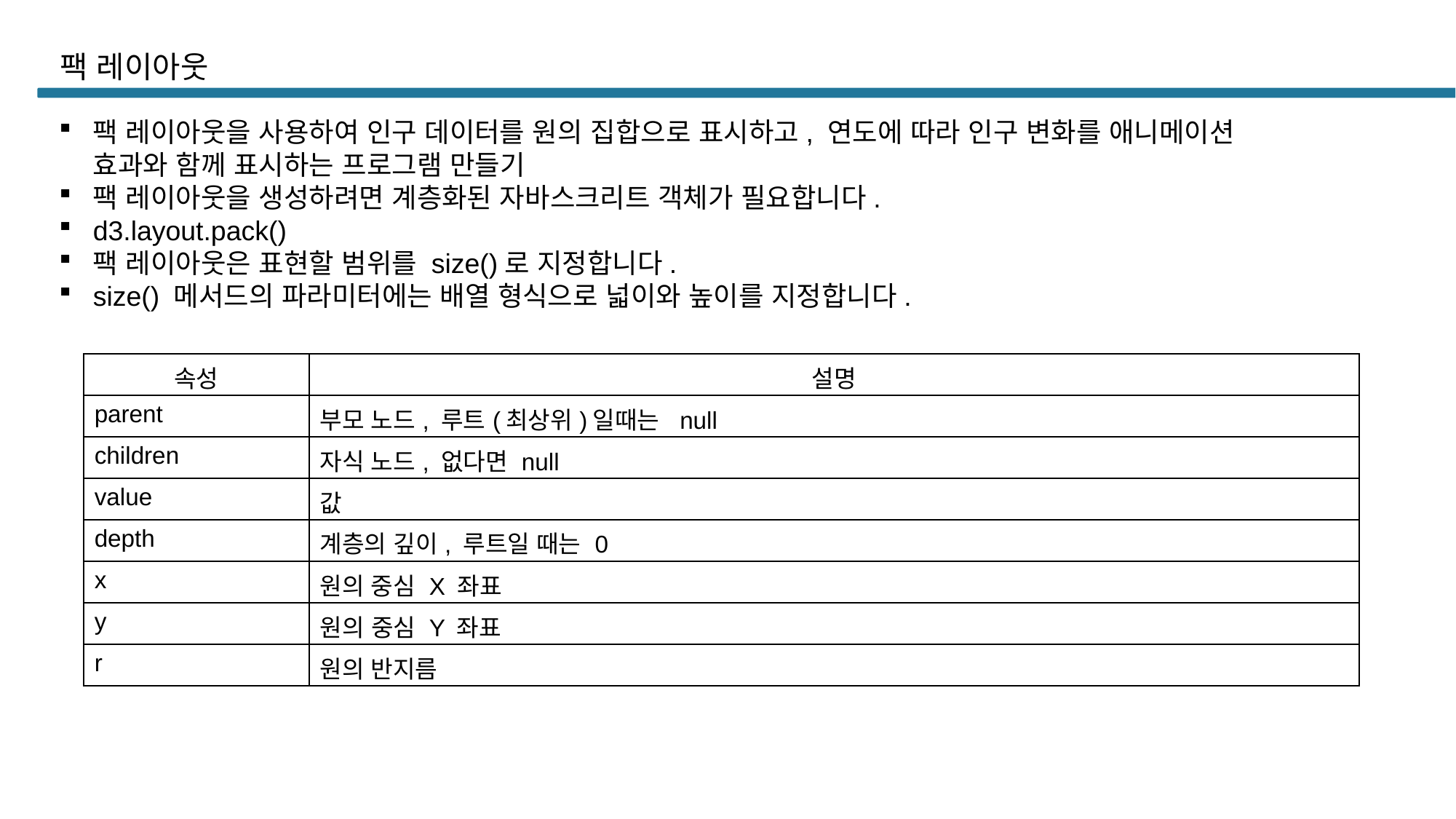

# 팩 레이아웃
팩 레이아웃을 사용하여 인구 데이터를 원의 집합으로 표시하고, 연도에 따라 인구 변화를 애니메이션 효과와 함께 표시하는 프로그램 만들기
팩 레이아웃을 생성하려면 계층화된 자바스크리트 객체가 필요합니다.
d3.layout.pack()
팩 레이아웃은 표현할 범위를 size()로 지정합니다.
size() 메서드의 파라미터에는 배열 형식으로 넓이와 높이를 지정합니다.
| 속성 | 설명 |
| --- | --- |
| parent | 부모 노드, 루트(최상위)일때는 null |
| children | 자식 노드, 없다면 null |
| value | 값 |
| depth | 계층의 깊이, 루트일 때는 0 |
| x | 원의 중심 X 좌표 |
| y | 원의 중심 Y 좌표 |
| r | 원의 반지름 |